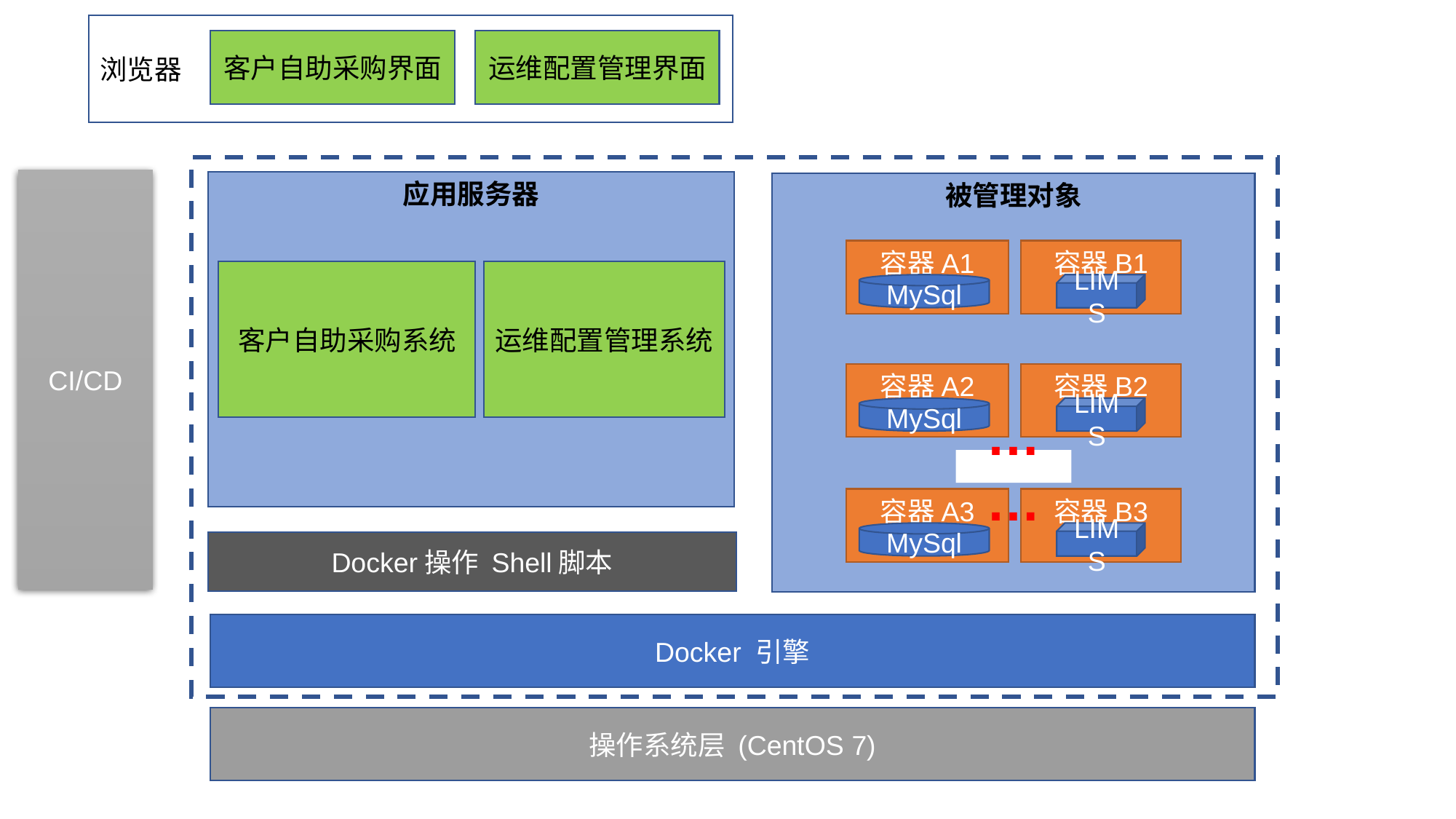

浏览器
客户自助采购界面
运维配置管理界面

CI/CD
应用服务器
被管理对象
容器A1
MySql
容器B1
LIMS
客户自助采购系统
运维配置管理系统
容器A2
容器B2
LIMS
MySql
……
容器A3
MySql
容器B3
LIMS
Docker操作 Shell脚本
Docker 引擎
操作系统层 (CentOS 7)